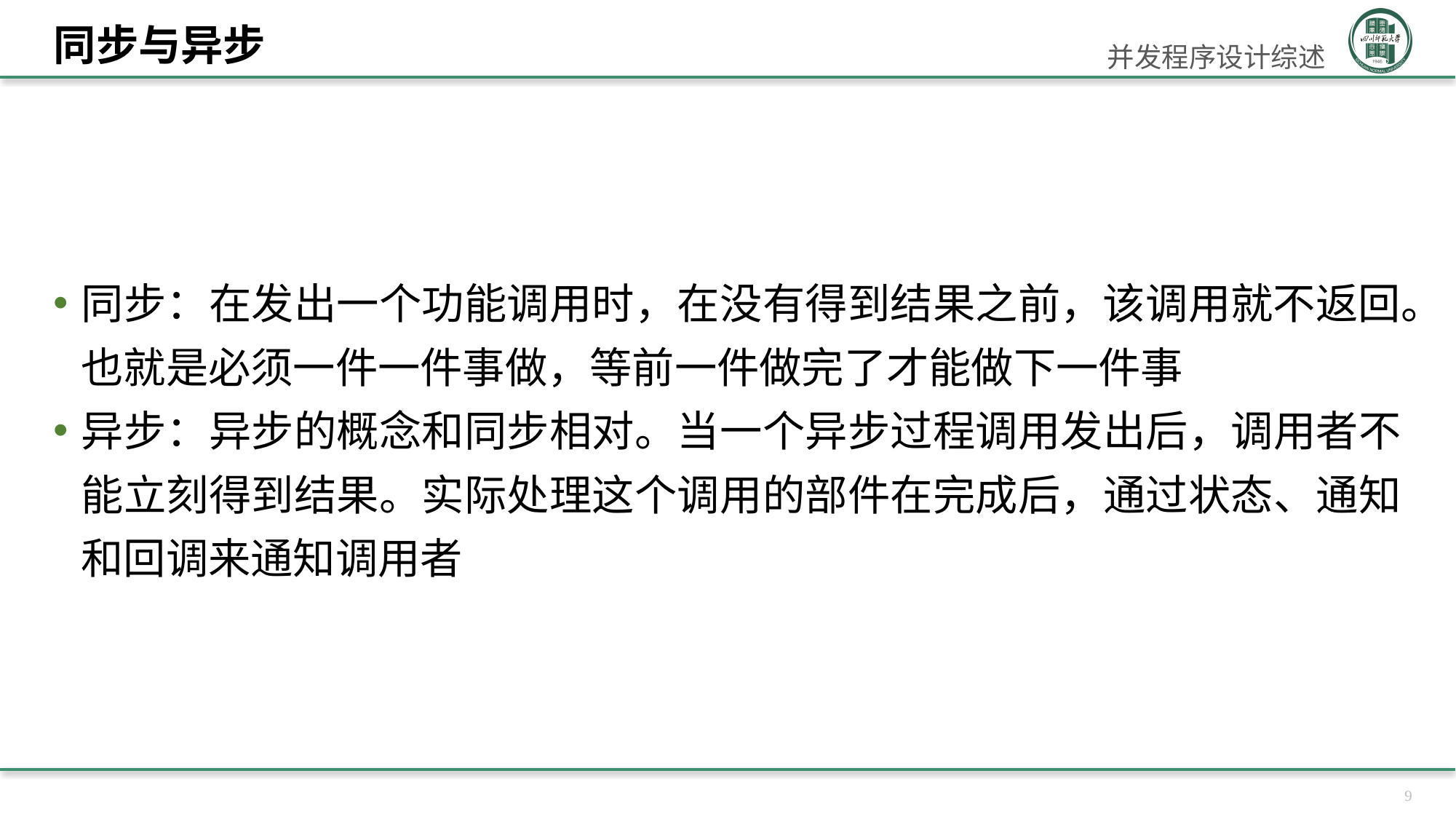

# 同步与异步
并发程序设计综述
同步：在发出一个功能调用时，在没有得到结果之前，该调用就不返回。也就是必须一件一件事做，等前一件做完了才能做下一件事
异步：异步的概念和同步相对。当一个异步过程调用发出后，调用者不能立刻得到结果。实际处理这个调用的部件在完成后，通过状态、通知和回调来通知调用者
9